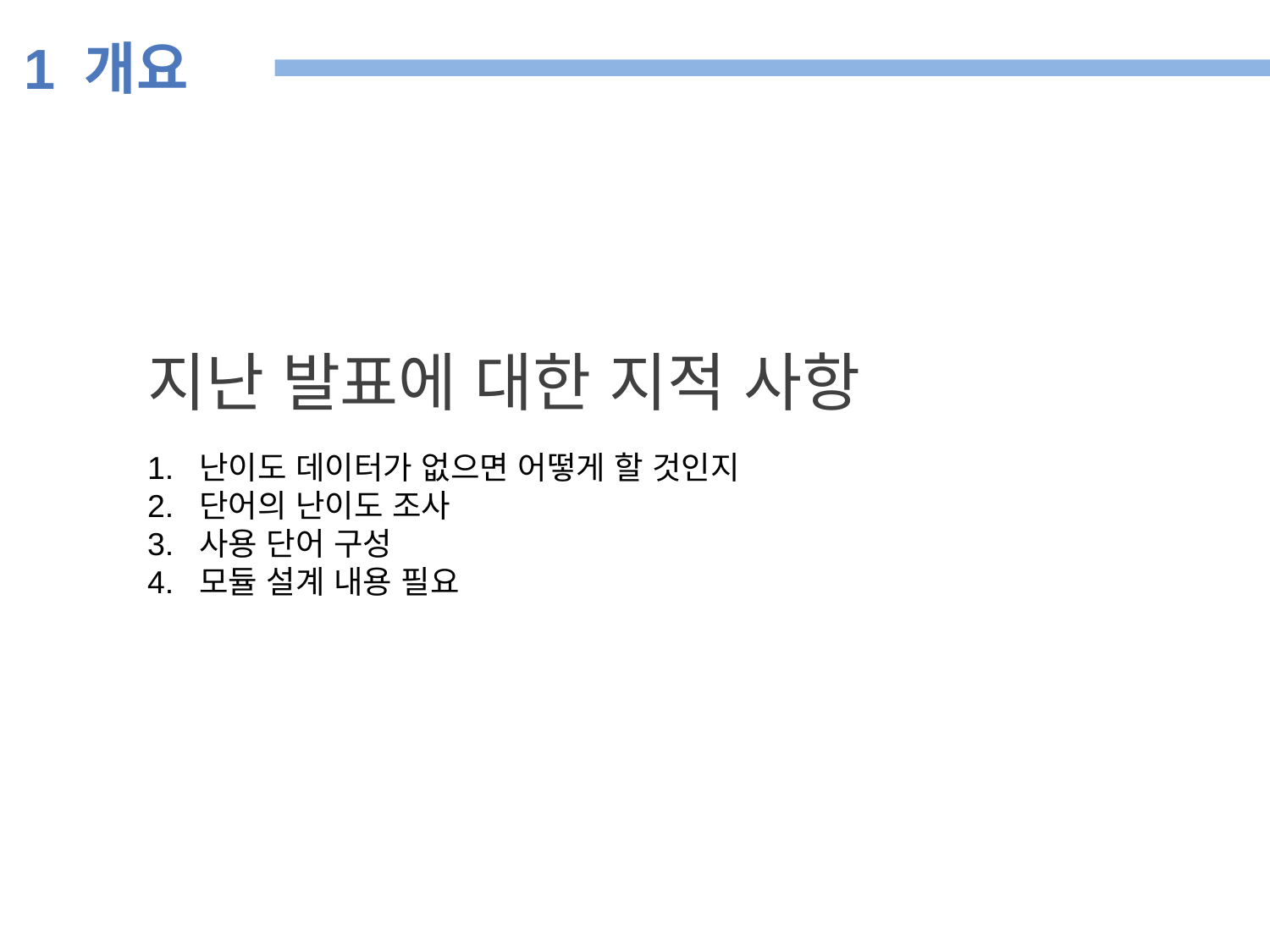

1 개요

지난 발표에 대한 지적 사항

1.  난이도 데이터가 없으면 어떻게 할 것인지
2.  단어의 난이도 조사
3.  사용 단어 구성
4.  모듈 설계 내용 필요